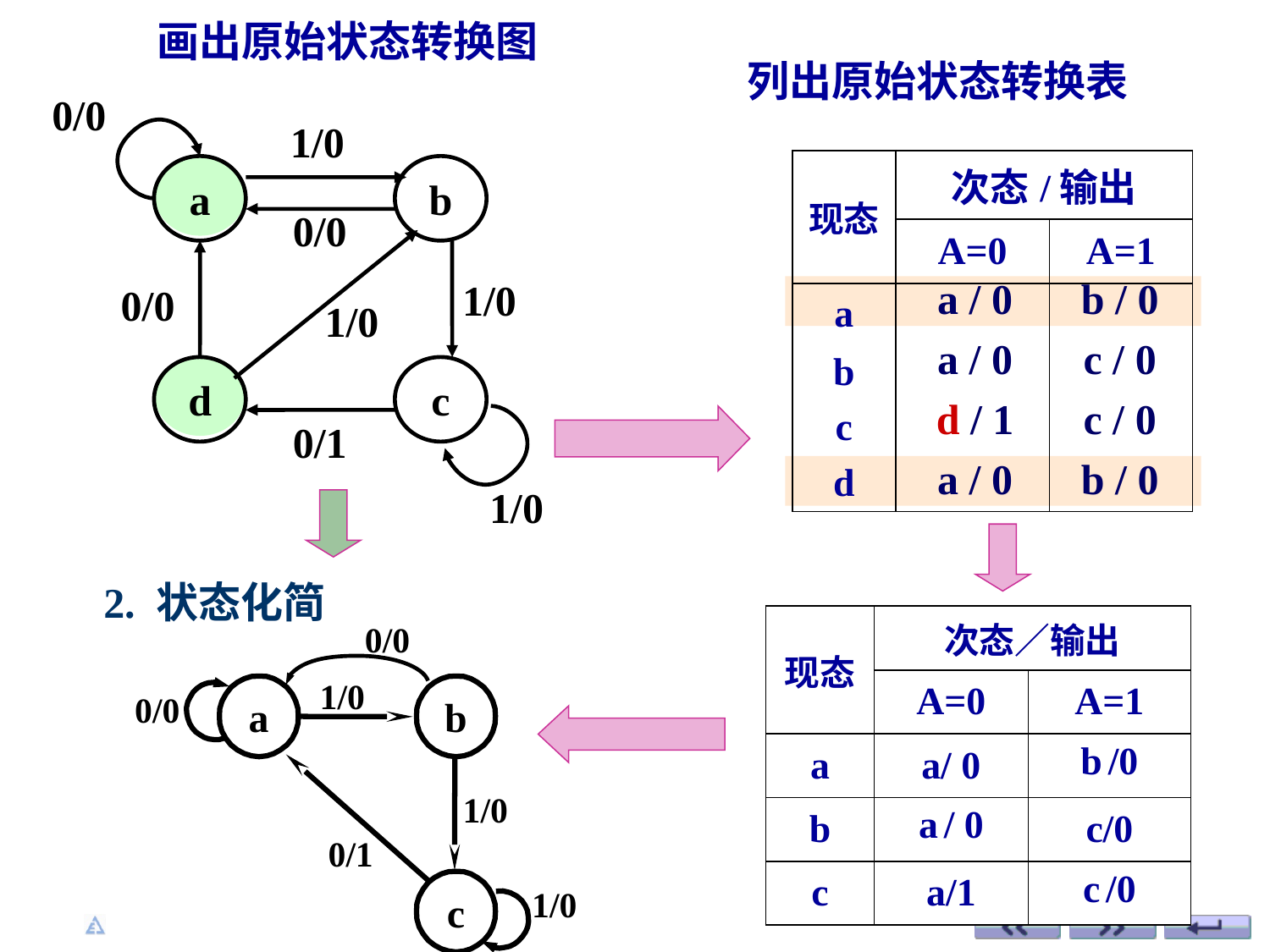

画出原始状态转换图
列出原始状态转换表
0/0

1/0

| 现态 | 次态/输出 |  |
| --- | --- | --- |
|  | A=0 | A=1 |
| a |  |  |
| b |  |  |
| c |  |  |
| d |  |  |
a

b
0/0

1/0

0/0

1/0
a / 0
b / 0

a / 0
c / 0
d
c
d / 1
c / 0
a / 0
b / 0

1/0

0/1

  2. 状态化简
| 现态 | 次态／输出 |  |
| --- | --- | --- |
|  | A=0 | A=1 |
| a | a/ 0 | b /0 |
| b | a / 0 | c/0 |
| c | a/1 | c /0 |
0/0

1/0

a

b

0/0

1/0

0/1

c
1/0